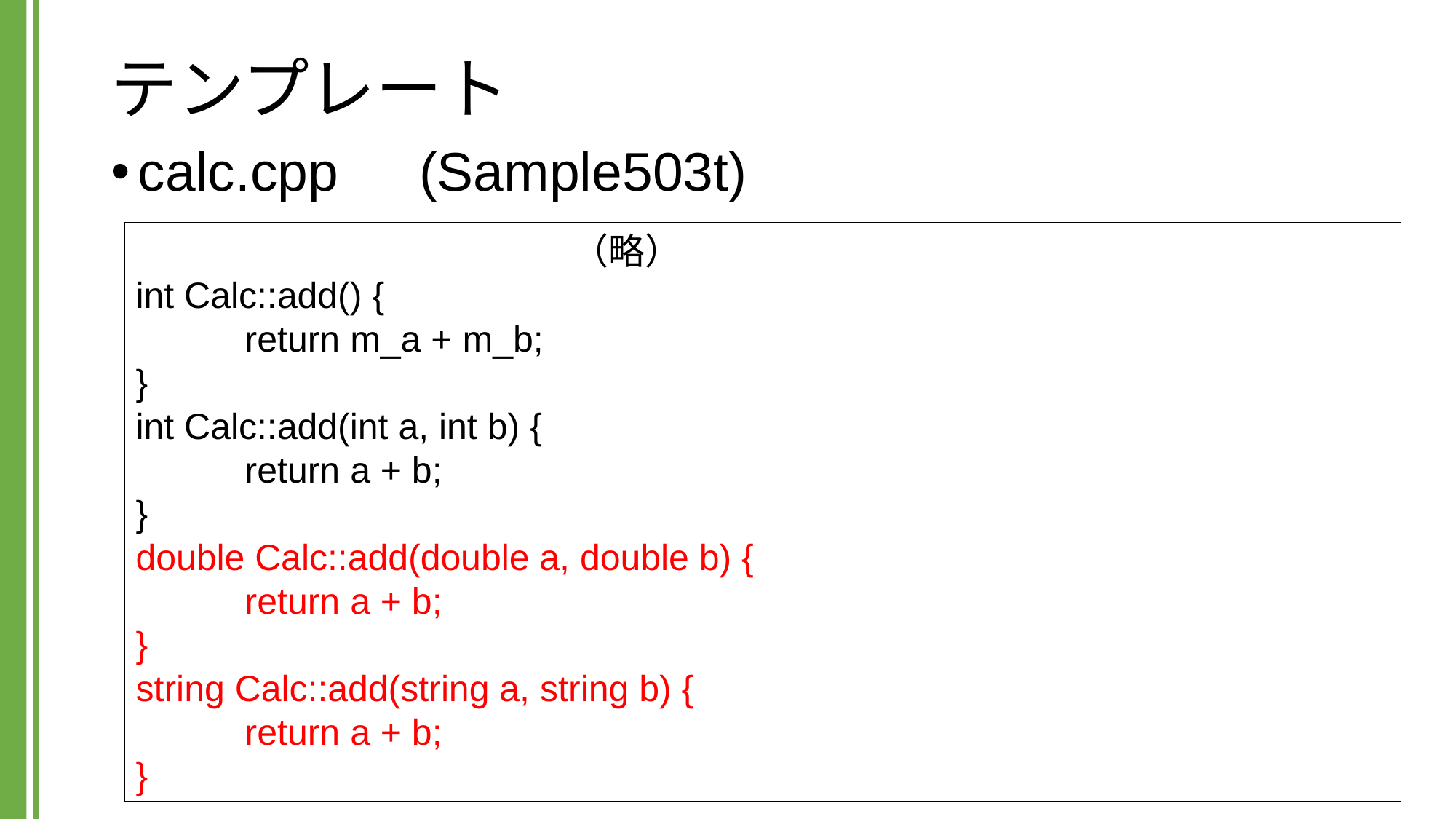

# テンプレート
calc.cpp　(Sample503t)

				（略）
int Calc::add() {
	return m_a + m_b;
}
int Calc::add(int a, int b) {
	return a + b;
}
double Calc::add(double a, double b) {
	return a + b;
}
string Calc::add(string a, string b) {
	return a + b;
}